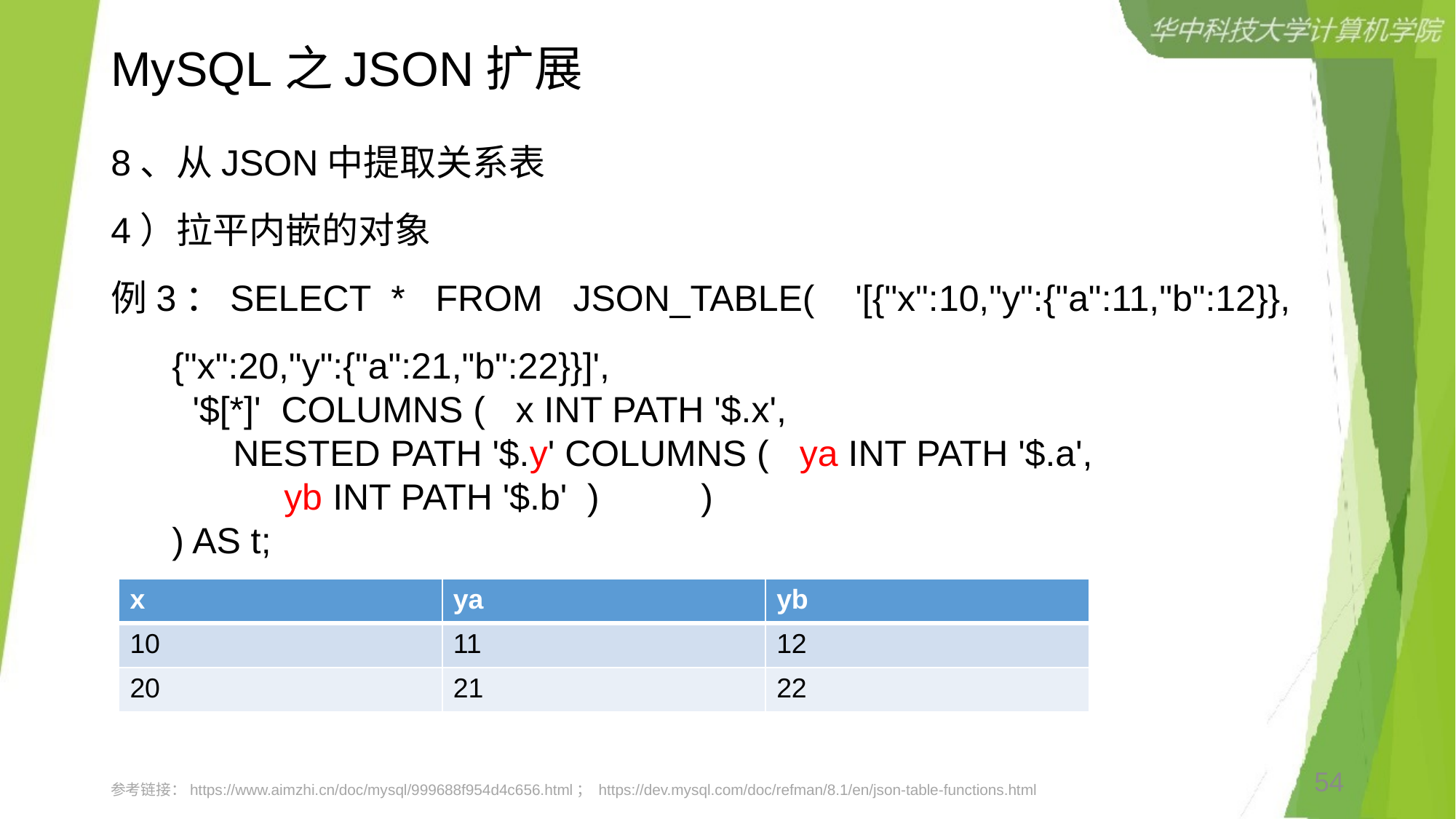

# MySQL之JSON扩展
8、从JSON中提取关系表
4）拉平内嵌的对象
例3：SELECT  *   FROM   JSON_TABLE(    '[{"x":10,"y":{"a":11,"b":12}},
      {"x":20,"y":{"a":21,"b":22}}]',
        '$[*]'  COLUMNS (   x INT PATH '$.x',
            NESTED PATH '$.y' COLUMNS (   ya INT PATH '$.a',
                 yb INT PATH '$.b'  )          )
      ) AS t;
| x | ya | yb |
| --- | --- | --- |
| 10 | 11 | 12 |
| 20 | 21 | 22 |
54
参考链接：https://www.aimzhi.cn/doc/mysql/999688f954d4c656.html； https://dev.mysql.com/doc/refman/8.1/en/json-table-functions.html